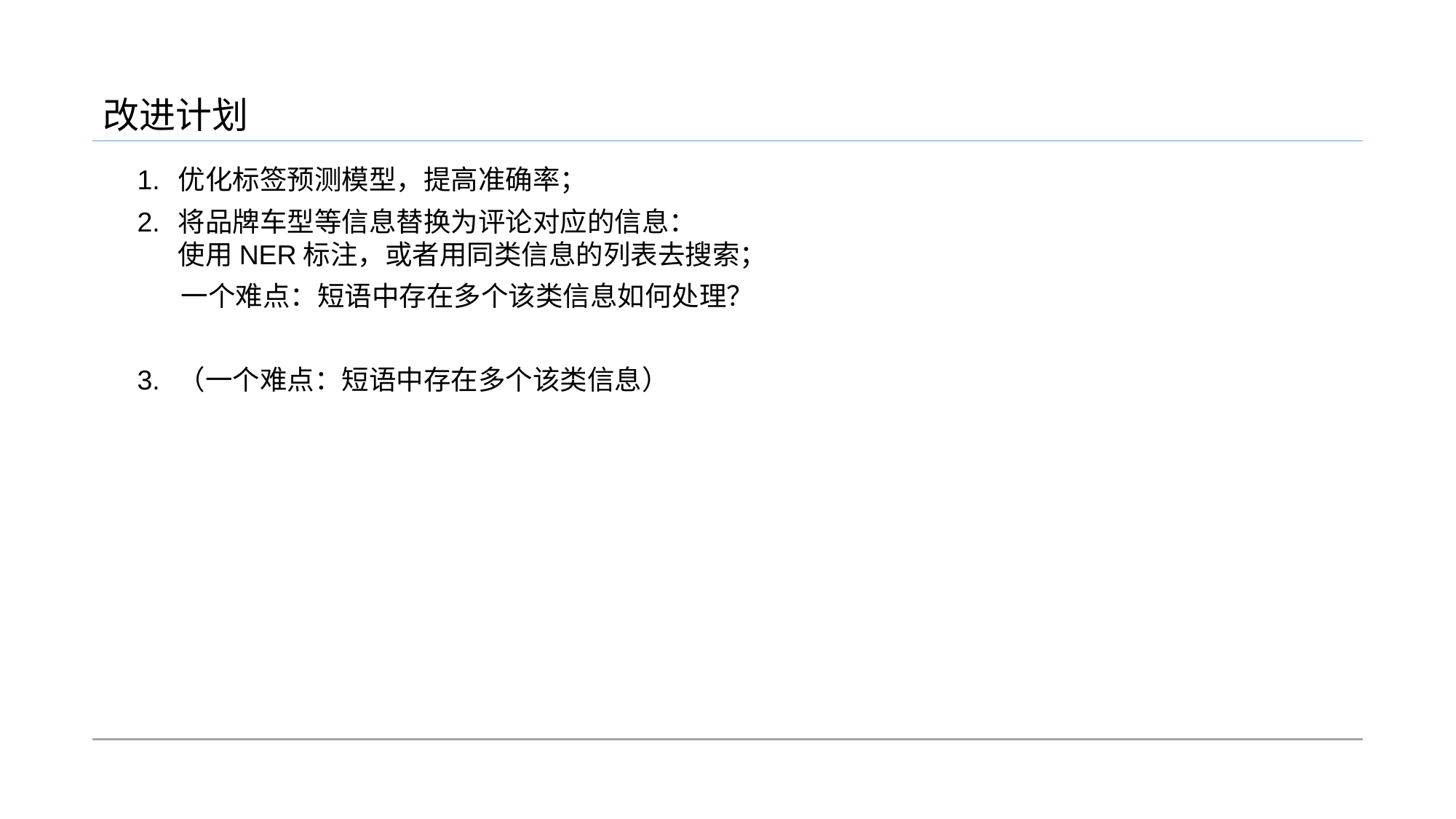

改进计划
优化标签预测模型，提高准确率；
将品牌车型等信息替换为评论对应的信息：
使用NER标注，或者用同类信息的列表去搜索；
      一个难点：短语中存在多个该类信息如何处理？

（一个难点：短语中存在多个该类信息）